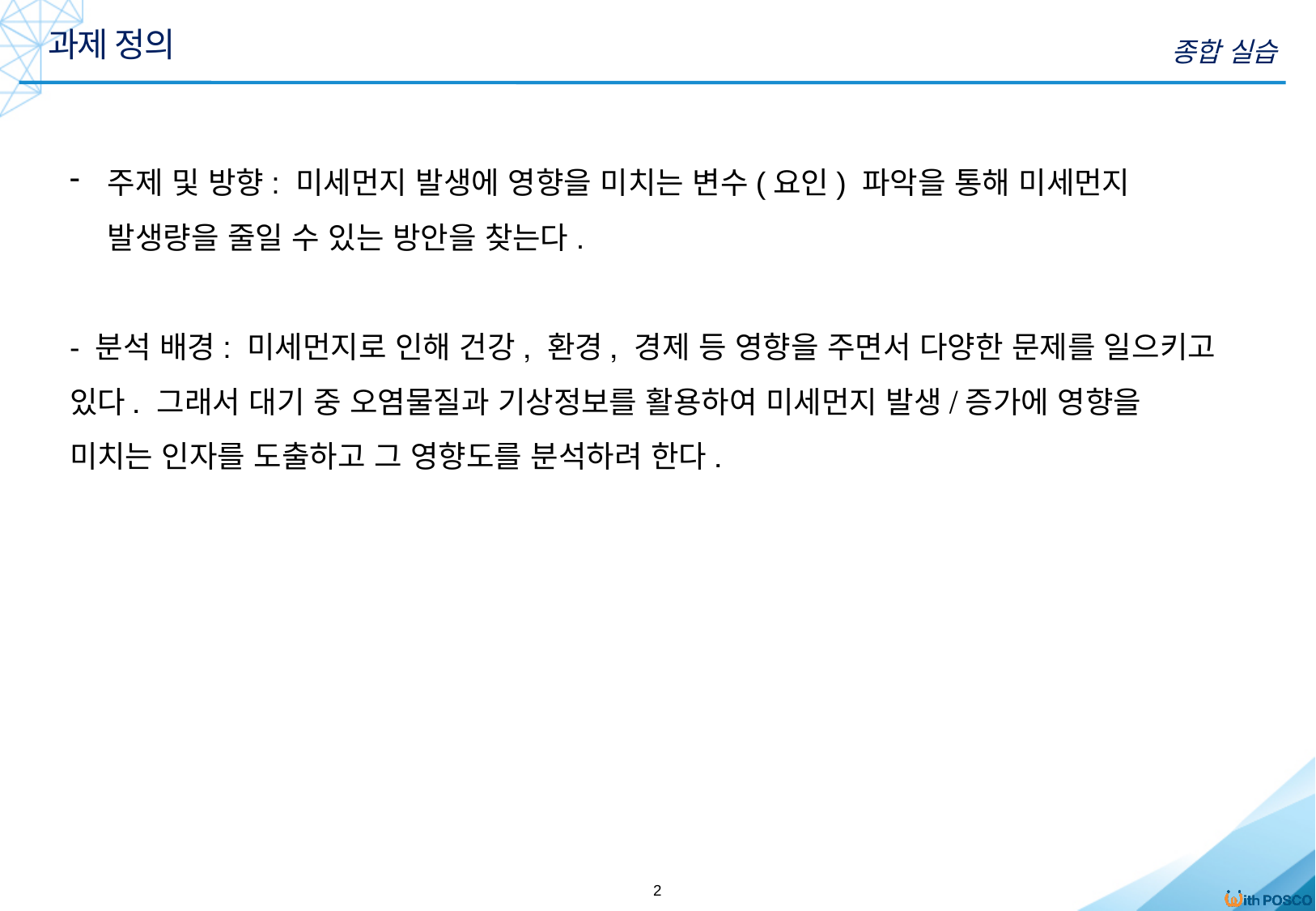

과제 정의
종합 실습
주제 및 방향: 미세먼지 발생에 영향을 미치는 변수(요인) 파악을 통해 미세먼지 발생량을 줄일 수 있는 방안을 찾는다.

- 분석 배경: 미세먼지로 인해 건강, 환경, 경제 등 영향을 주면서 다양한 문제를 일으키고 있다. 그래서 대기 중 오염물질과 기상정보를 활용하여 미세먼지 발생/증가에 영향을 미치는 인자를 도출하고 그 영향도를 분석하려 한다.